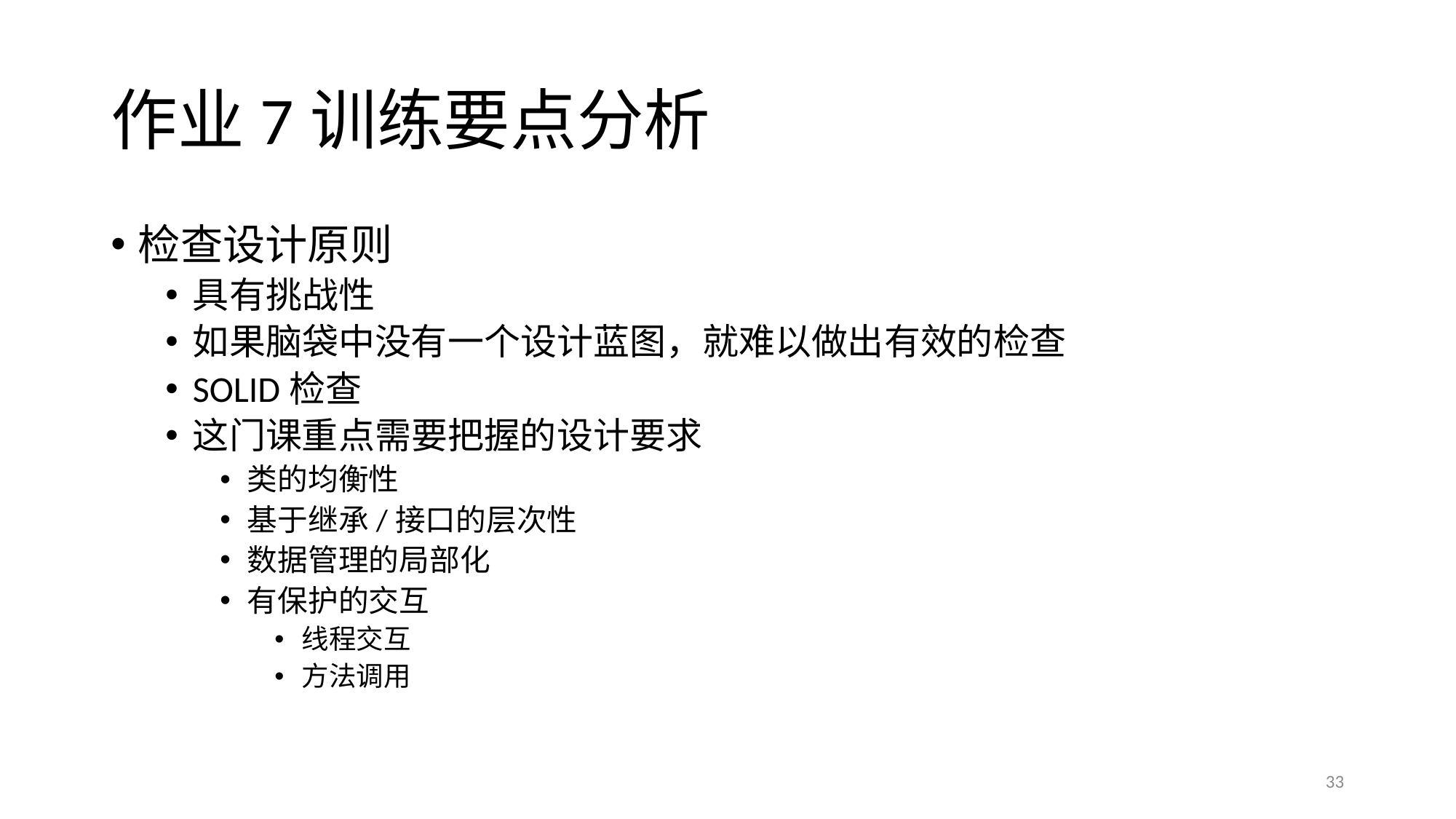

# 作业7训练要点分析
检查设计原则
具有挑战性
如果脑袋中没有一个设计蓝图，就难以做出有效的检查
SOLID检查
这门课重点需要把握的设计要求
类的均衡性
基于继承/接口的层次性
数据管理的局部化
有保护的交互
线程交互
方法调用
33